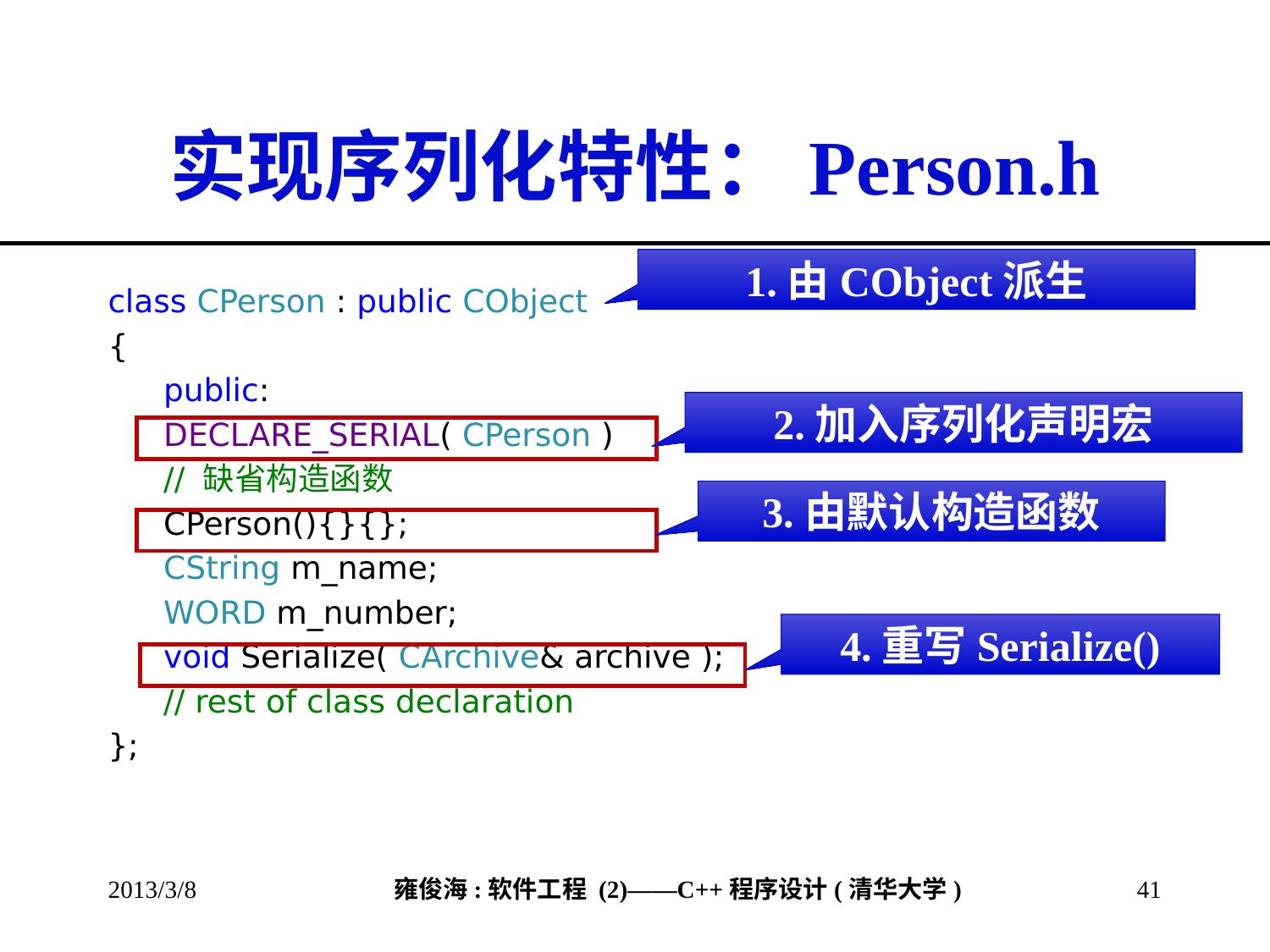

# 实现序列化特性：Person.h
1.由CObject派生
class CPerson : public CObject
{
public:
DECLARE_SERIAL( CPerson )
// 缺省构造函数
CPerson(){}{};
CString m_name;
WORD m_number;
void Serialize( CArchive& archive );
// rest of class declaration
};
2.加入序列化声明宏

3.由默认构造函数

4.重写Serialize()

2013/3/8
41